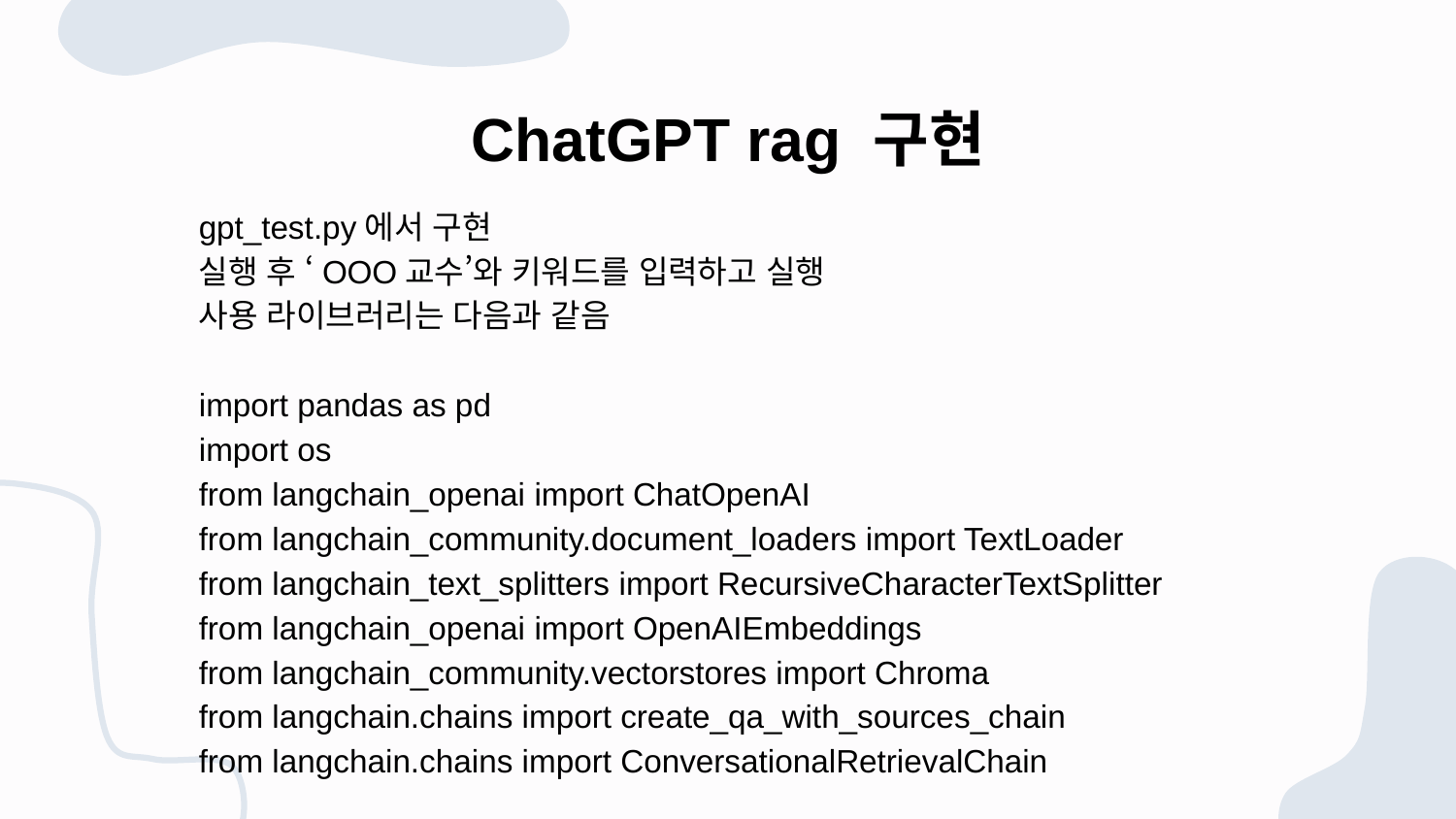

# ChatGPT rag 구현
gpt_test.py에서 구현
실행 후 ‘OOO교수’와 키워드를 입력하고 실행
사용 라이브러리는 다음과 같음

import pandas as pd
import os
from langchain_openai import ChatOpenAI
from langchain_community.document_loaders import TextLoader
from langchain_text_splitters import RecursiveCharacterTextSplitter
from langchain_openai import OpenAIEmbeddings
from langchain_community.vectorstores import Chroma
from langchain.chains import create_qa_with_sources_chain
from langchain.chains import ConversationalRetrievalChain